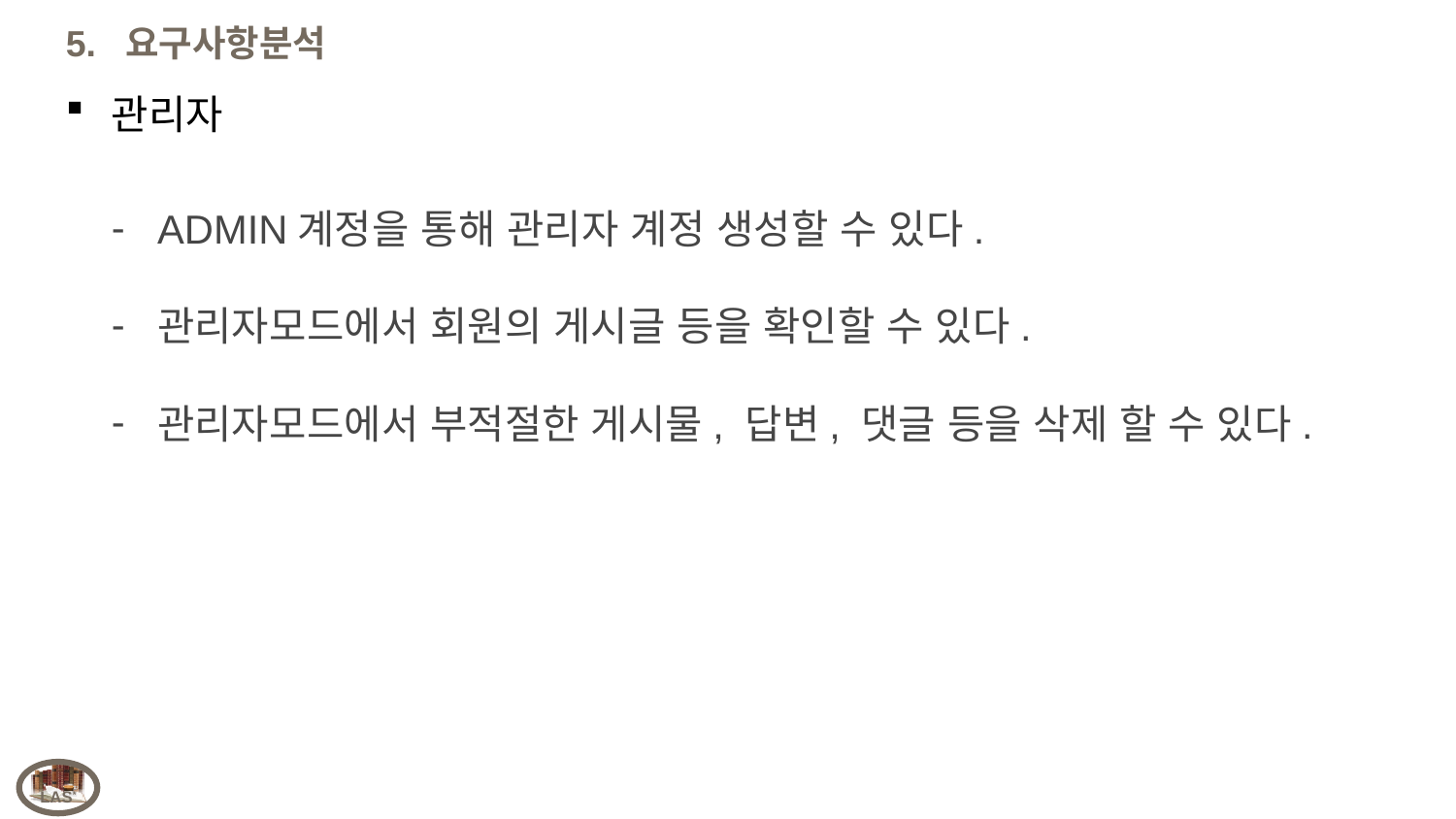

5.  요구사항분석
관리자
ADMIN계정을 통해 관리자 계정 생성할 수 있다.
관리자모드에서 회원의 게시글 등을 확인할 수 있다.
관리자모드에서 부적절한 게시물, 답변, 댓글 등을 삭제 할 수 있다.
8